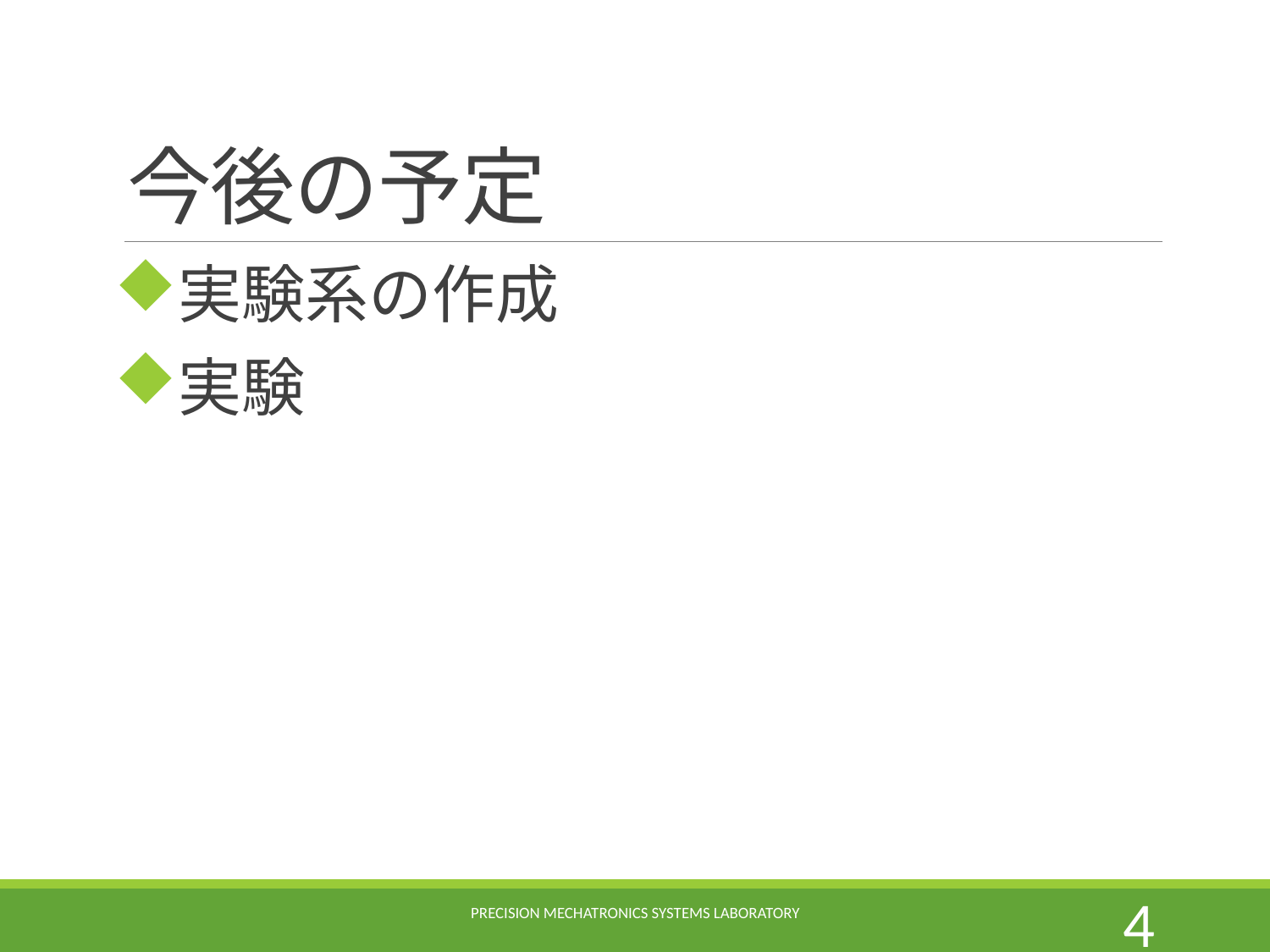

# 今後の予定
実験系の作成
実験
Precision Mechatronics Systems Laboratory

4